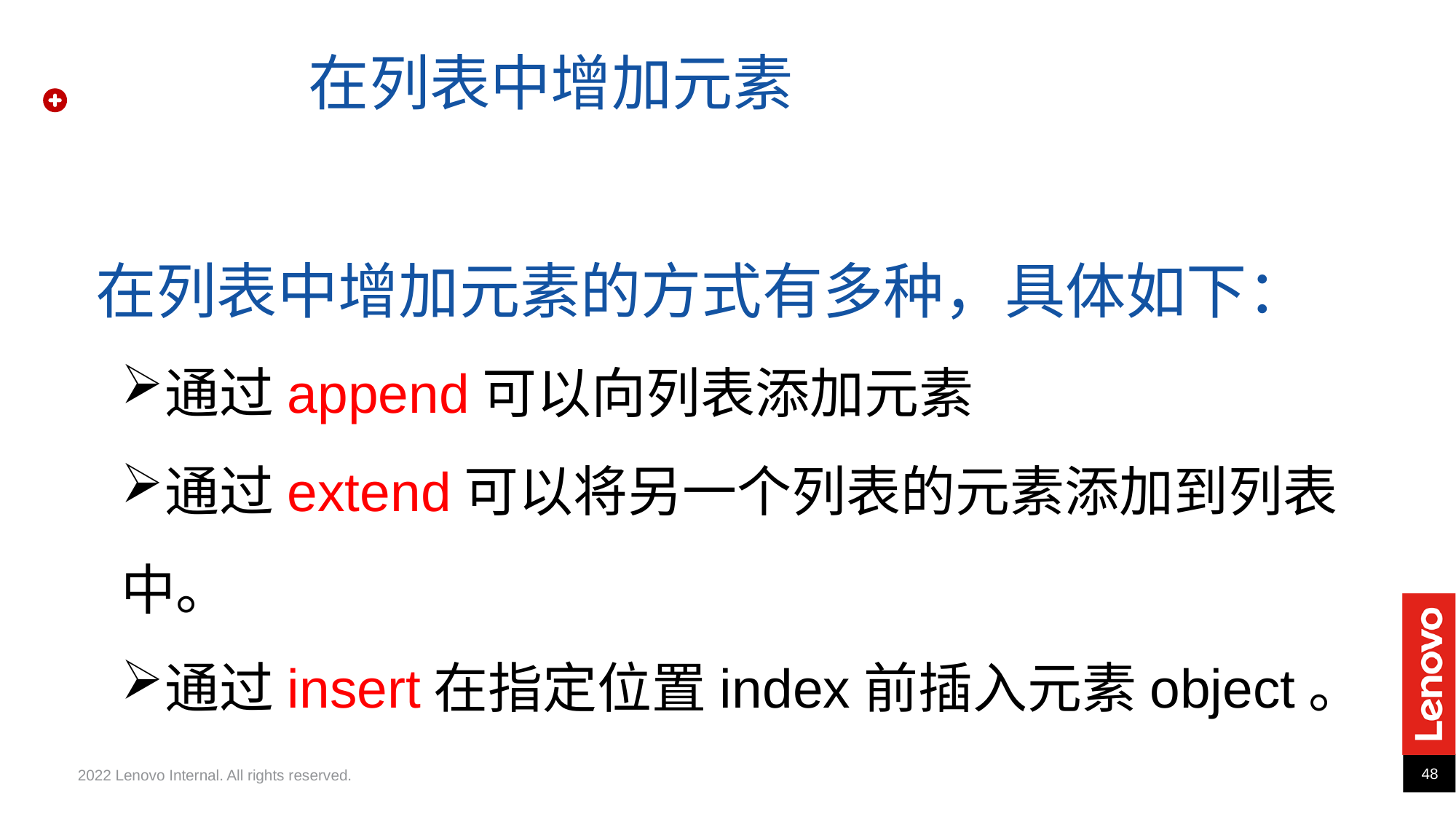

在列表中增加元素
在列表中增加元素的方式有多种，具体如下：
通过append可以向列表添加元素
通过extend可以将另一个列表的元素添加到列表中。
通过insert在指定位置index前插入元素object。